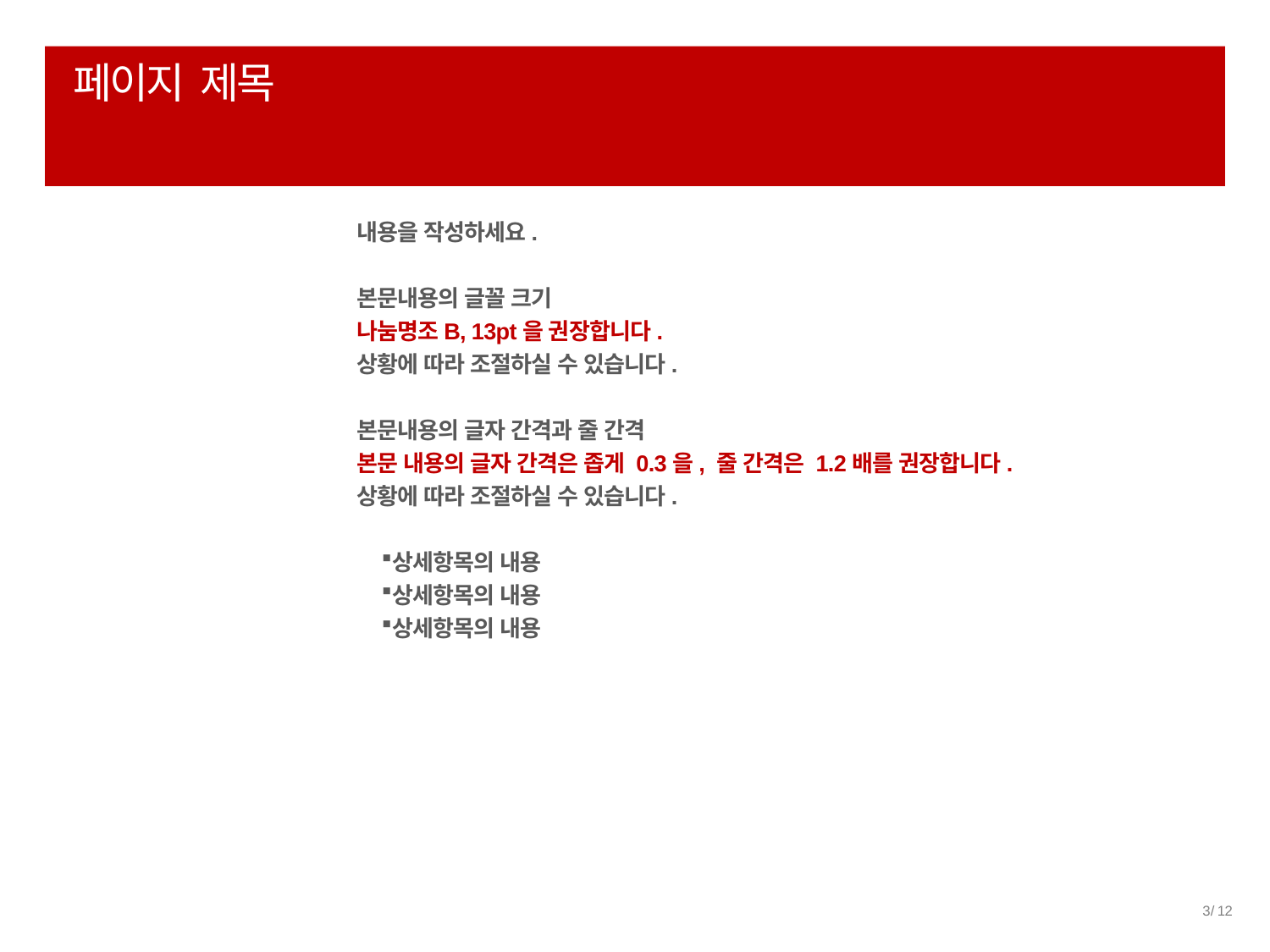

# 페이지  제목
내용을 작성하세요.

본문내용의 글꼴 크기
나눔명조B, 13pt을 권장합니다.
상황에 따라 조절하실 수 있습니다.

본문내용의 글자 간격과 줄 간격
본문 내용의 글자 간격은 좁게 0.3을, 줄 간격은 1.2배를 권장합니다.
상황에 따라 조절하실 수 있습니다.

상세항목의 내용
상세항목의 내용
상세항목의 내용
3/ 12